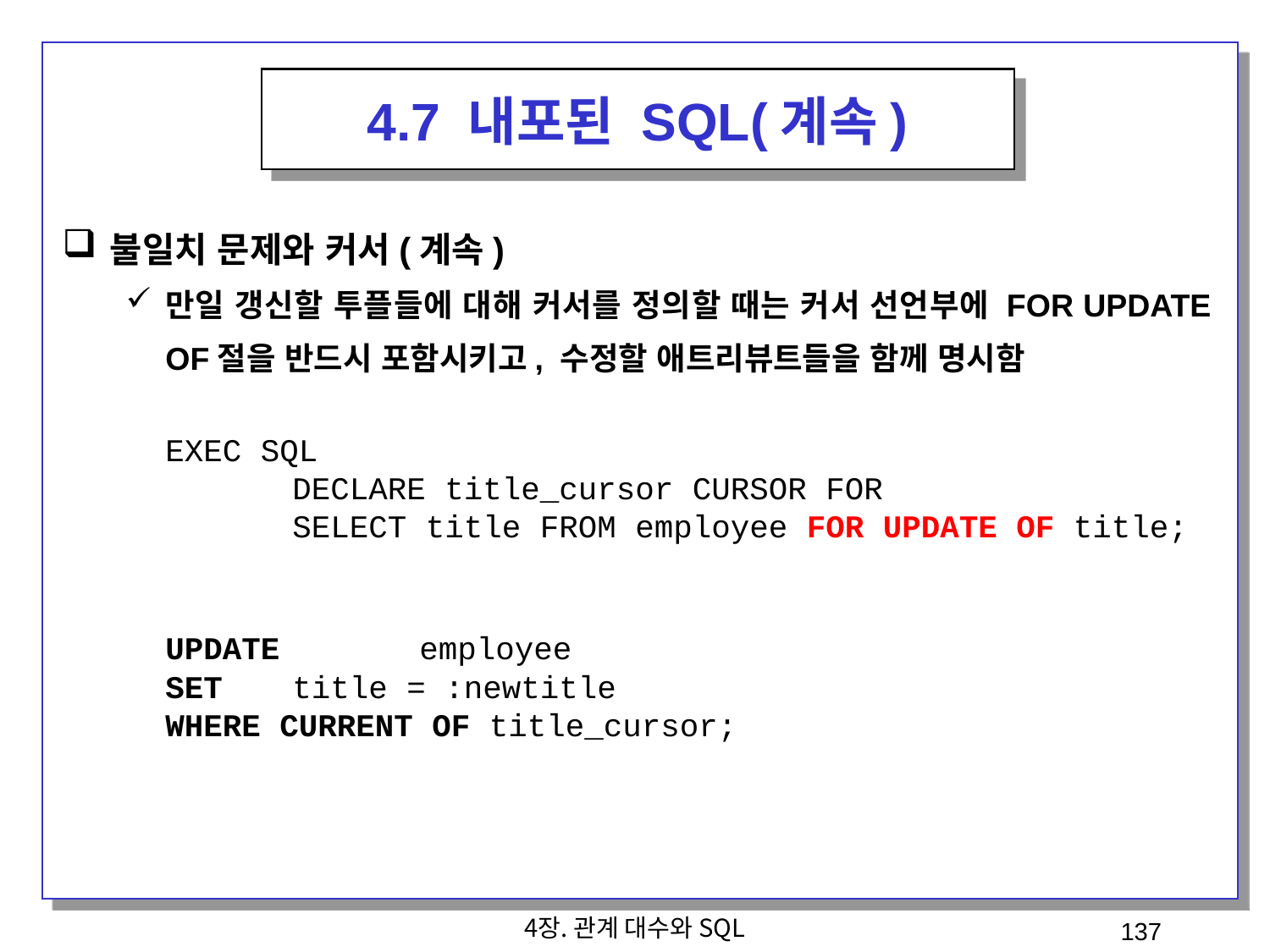

4.7 내포된 SQL(계속)
불일치 문제와 커서(계속)
만일 갱신할 투플들에 대해 커서를 정의할 때는 커서 선언부에 FOR UPDATE OF절을 반드시 포함시키고, 수정할 애트리뷰트들을 함께 명시함

	EXEC SQL
   	DECLARE title_cursor CURSOR FOR
   	SELECT title FROM employee FOR UPDATE OF title;

	UPDATE 	employee
	SET	title = :newtitle
	WHERE CURRENT OF title_cursor;
4장. 관계 대수와 SQL
137